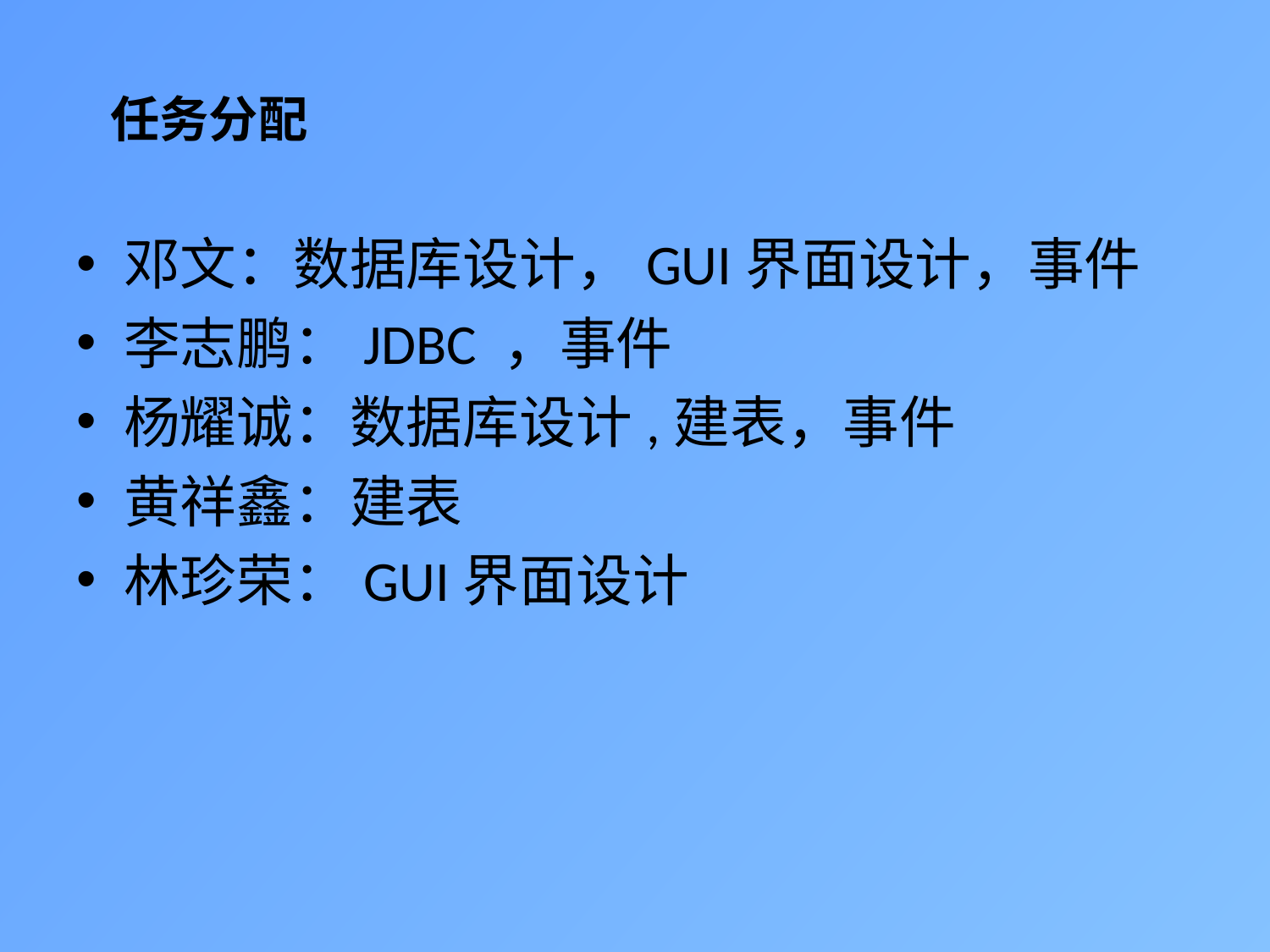

# 任务分配
邓文：数据库设计，GUI界面设计，事件
李志鹏：JDBC ，事件
杨耀诚：数据库设计,建表，事件
黄祥鑫：建表
林珍荣：GUI界面设计